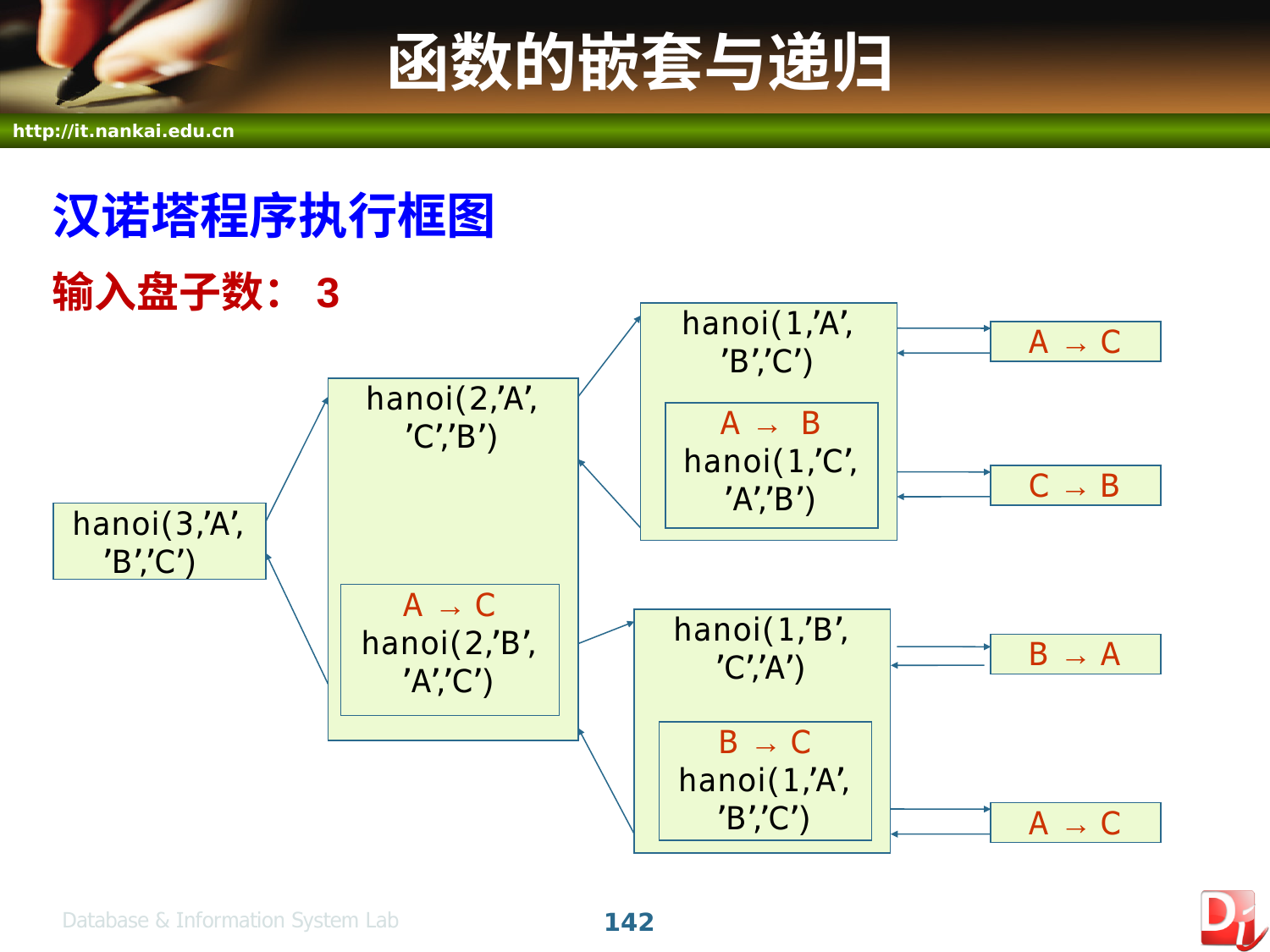

# 函数的嵌套与递归
汉诺塔程序执行框图
输入盘子数：3
hanoi(1,’A’,
’B’,’C’)

A → C

hanoi(2,’A’,
’C’,’B’)

A →  B
hanoi(1,’C’,
’A’,’B’)

C → B

hanoi(3,’A’,
’B’,’C’)

A → C
hanoi(2,’B’,
’A’,’C’)
hanoi(1,’B’,
’C’,’A’)

B → A

B → C
hanoi(1,’A’,
’B’,’C’)

A → C

142
Database & Information System Lab